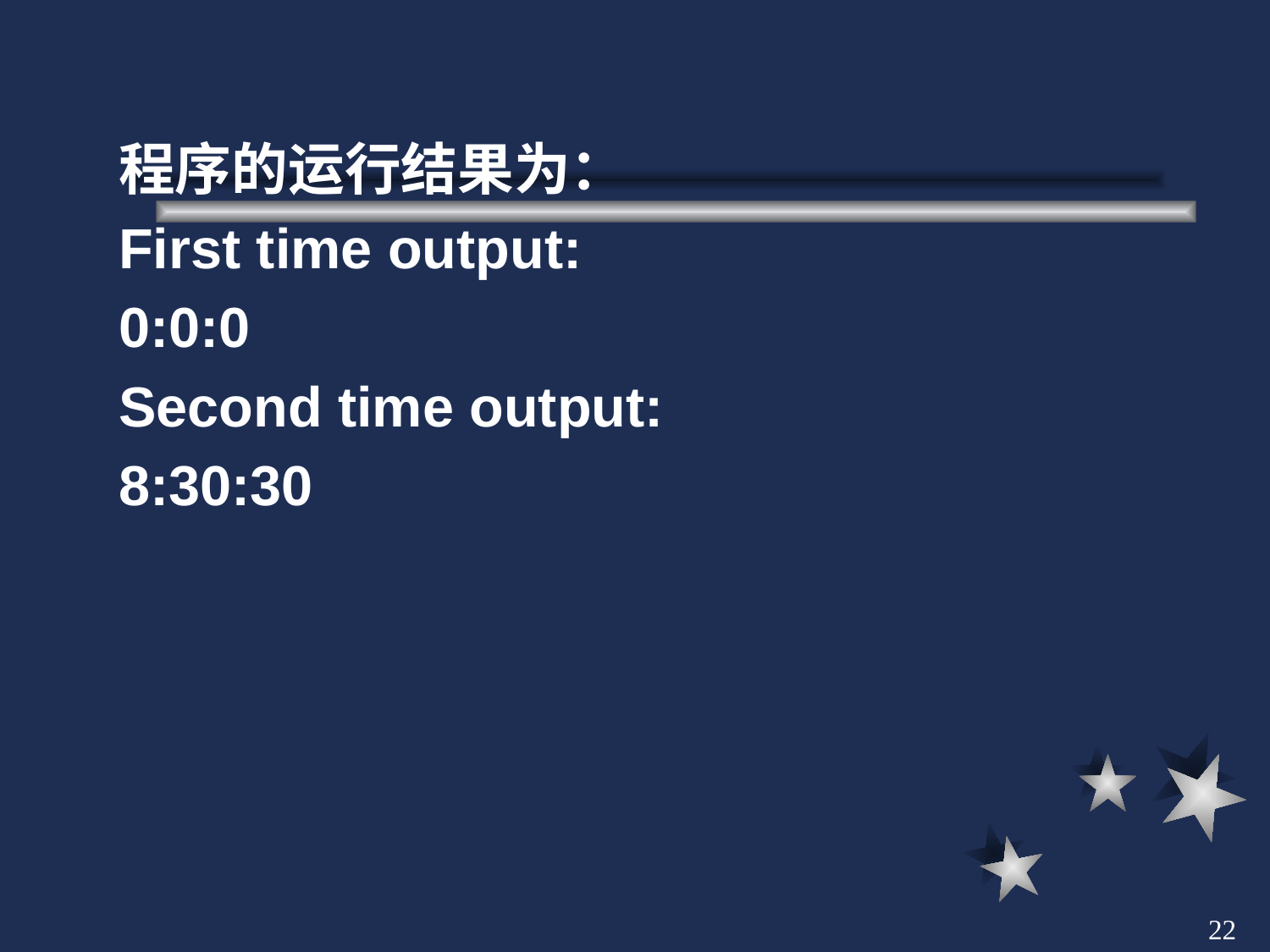

程序的运行结果为：
First time output:
0:0:0
Second time output:
8:30:30

22